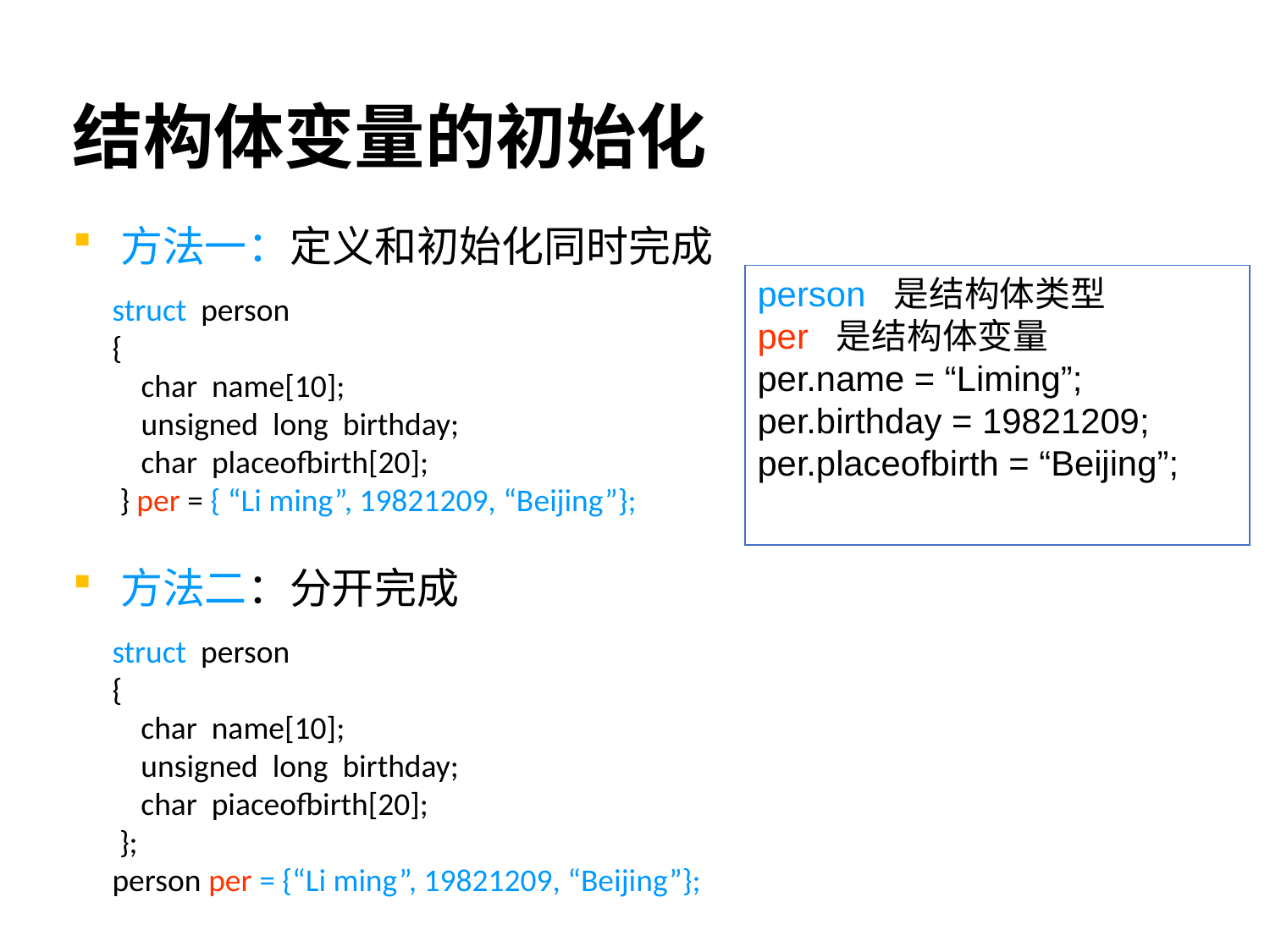

# 结构体变量的初始化
方法一：定义和初始化同时完成

方法二：分开完成

person  是结构体类型
per  是结构体变量
per.name = “Liming”;
per.birthday = 19821209;
per.placeofbirth = “Beijing”;
struct  person
{
    char  name[10];
    unsigned  long  birthday;
    char  placeofbirth[20];
 } per = { “Li ming”, 19821209, “Beijing”};
struct  person
{
    char  name[10];
    unsigned  long  birthday;
    char  piaceofbirth[20];
 };
person per = {“Li ming”, 19821209, “Beijing”};